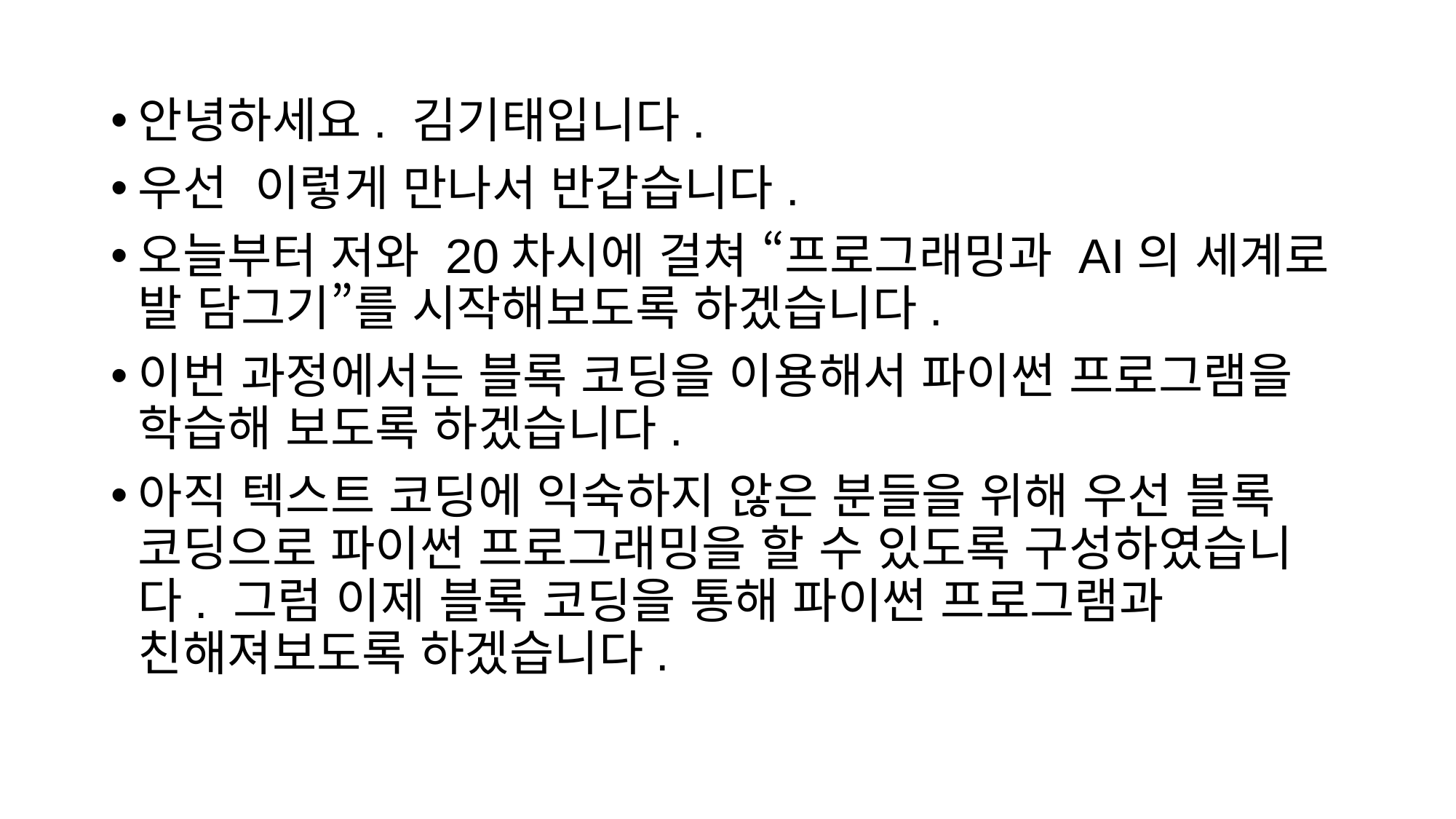

안녕하세요. 김기태입니다.
우선  이렇게 만나서 반갑습니다.
오늘부터 저와 20차시에 걸쳐 “프로그래밍과 AI의 세계로 발 담그기”를 시작해보도록 하겠습니다.
이번 과정에서는 블록 코딩을 이용해서 파이썬 프로그램을 학습해 보도록 하겠습니다.
아직 텍스트 코딩에 익숙하지 않은 분들을 위해 우선 블록 코딩으로 파이썬 프로그래밍을 할 수 있도록 구성하였습니다. 그럼 이제 블록 코딩을 통해 파이썬 프로그램과 친해져보도록 하겠습니다.